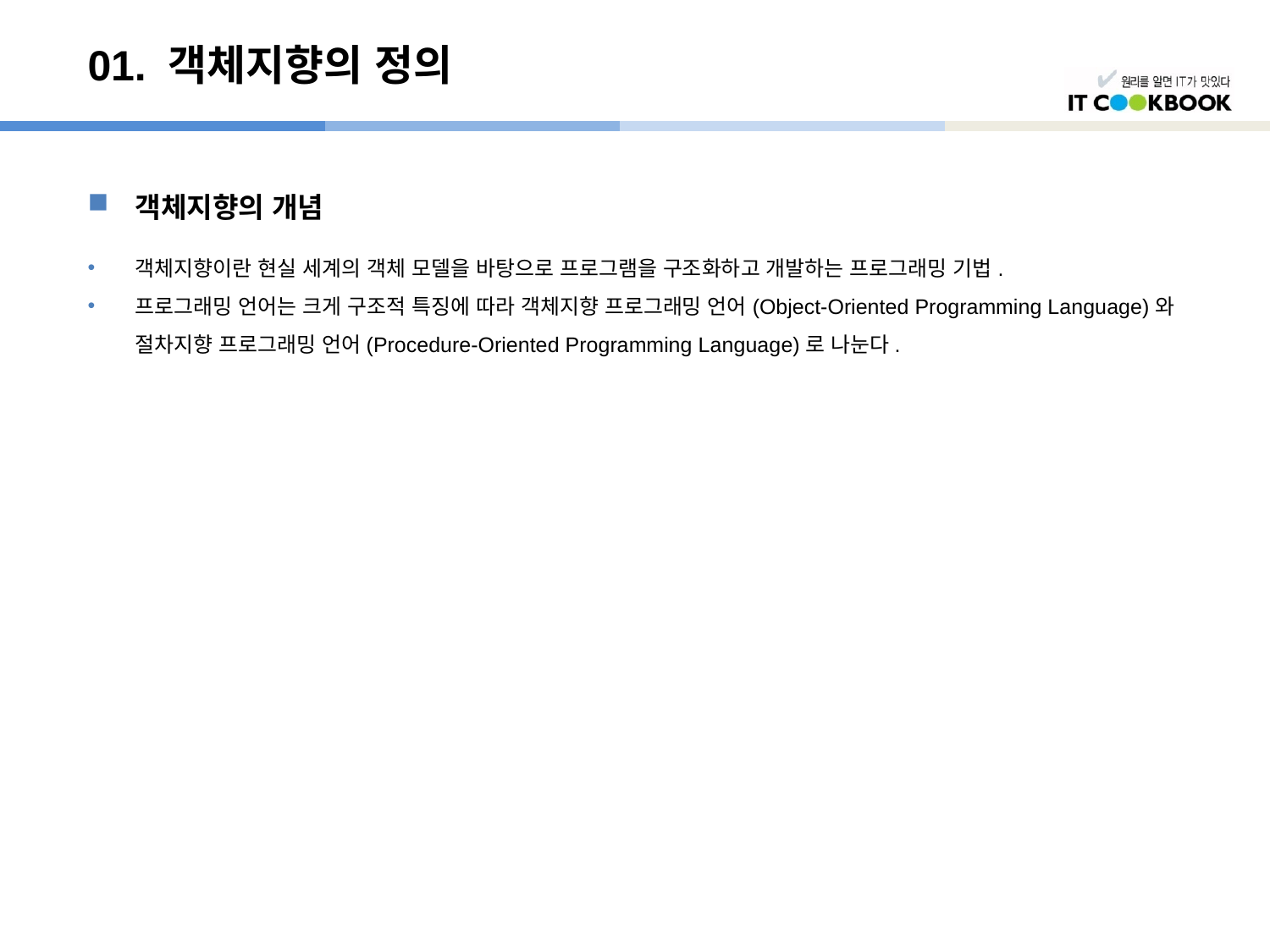

# 01. 객체지향의 정의
객체지향의 개념
객체지향이란 현실 세계의 객체 모델을 바탕으로 프로그램을 구조화하고 개발하는 프로그래밍 기법.
프로그래밍 언어는 크게 구조적 특징에 따라 객체지향 프로그래밍 언어(Object-Oriented Programming Language)와 절차지향 프로그래밍 언어(Procedure-Oriented Programming Language)로 나눈다.